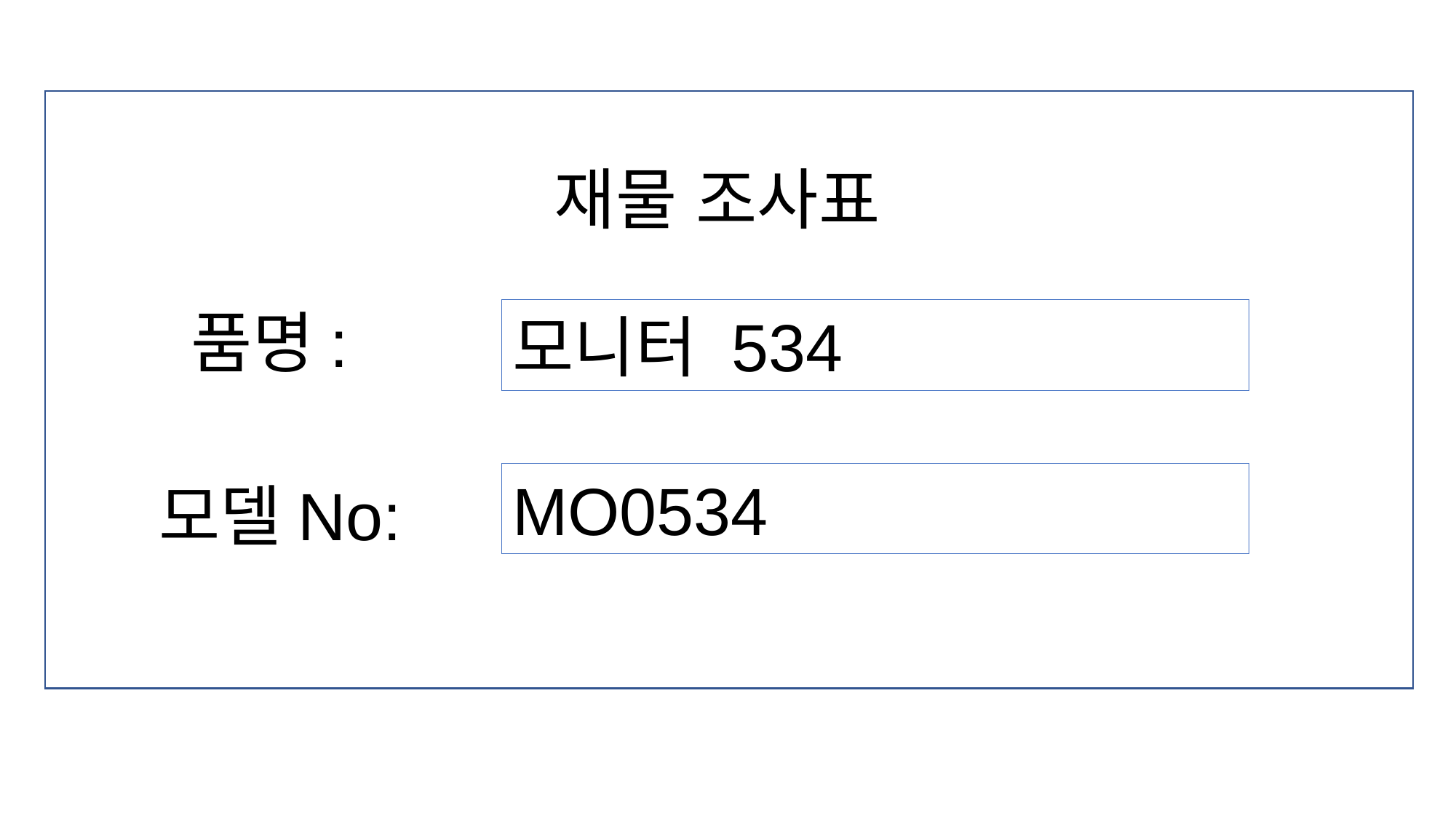

재물 조사표
품명:
모니터 534
MO0534
모델No: